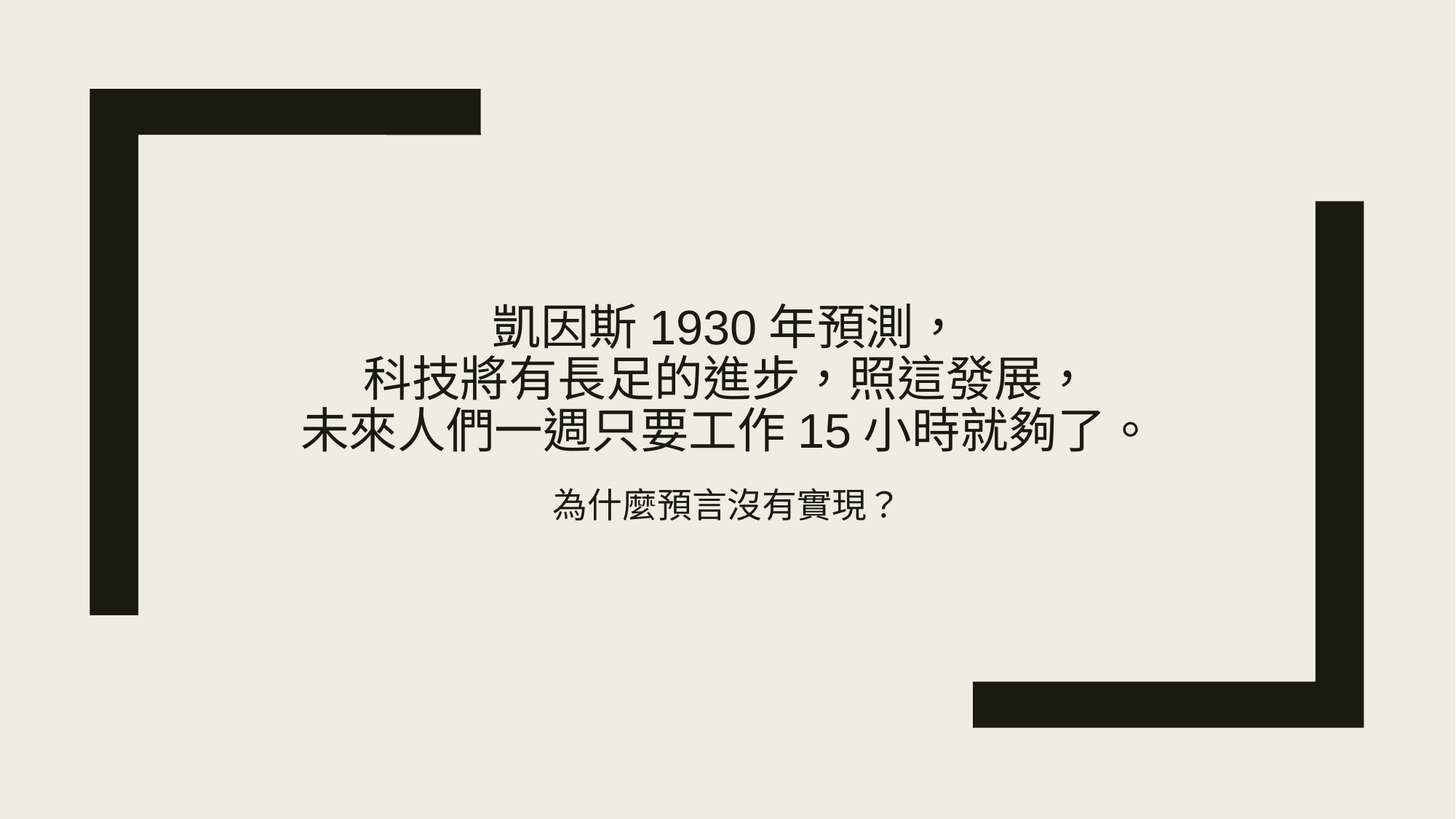

# 凱因斯1930年預測， 科技將有長足的進步，照這發展， 未來人們一週只要工作15小時就夠了。
為什麼預言沒有實現？